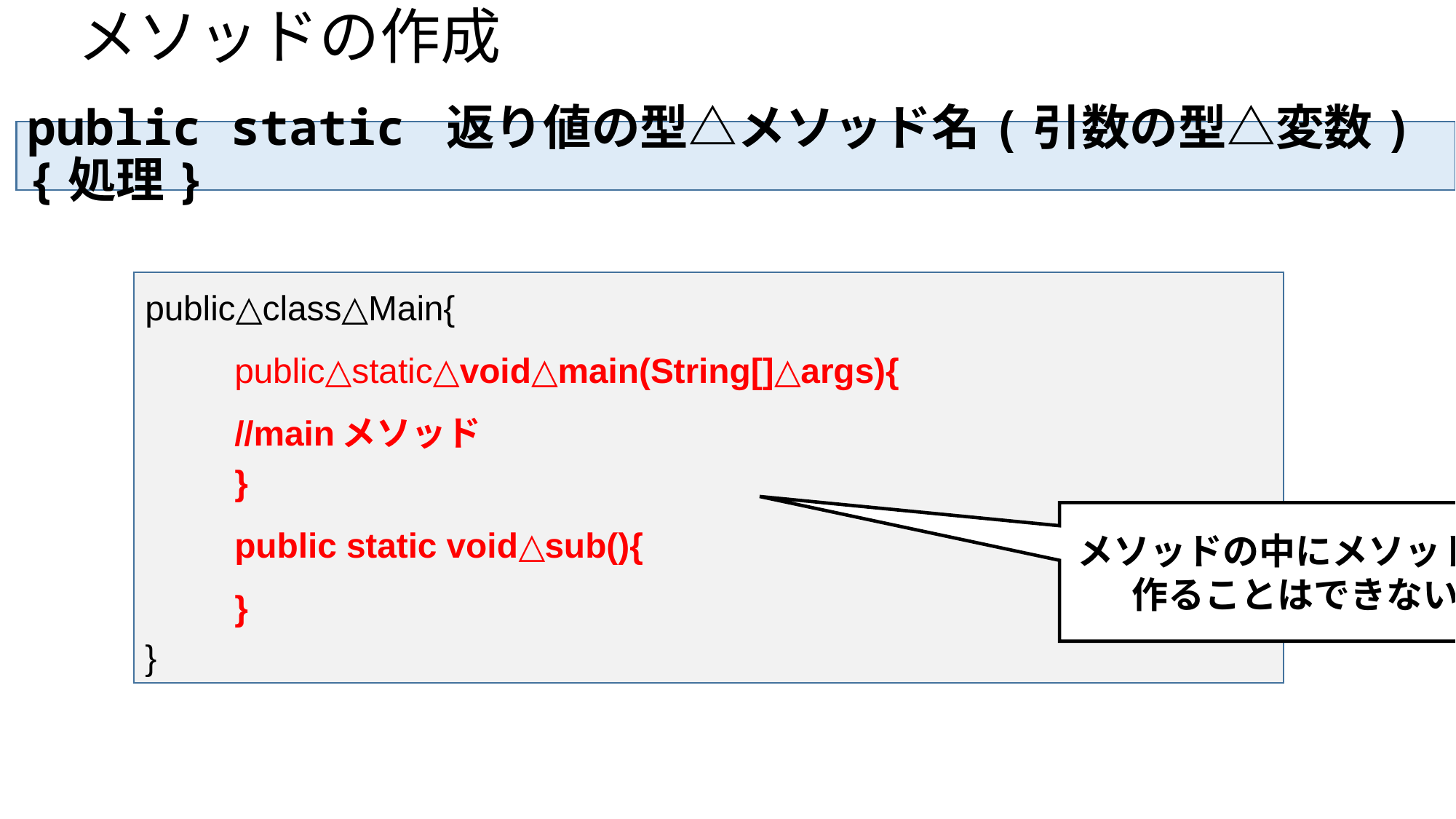

# メソッドの作成
public static 返り値の型△メソッド名(引数の型△変数){処理}

public△class△Main{
 	public△static△void△main(String[]△args){
		//mainメソッド
	}
	public static void△sub(){
	}
}
メソッドの中にメソッドを作ることはできない